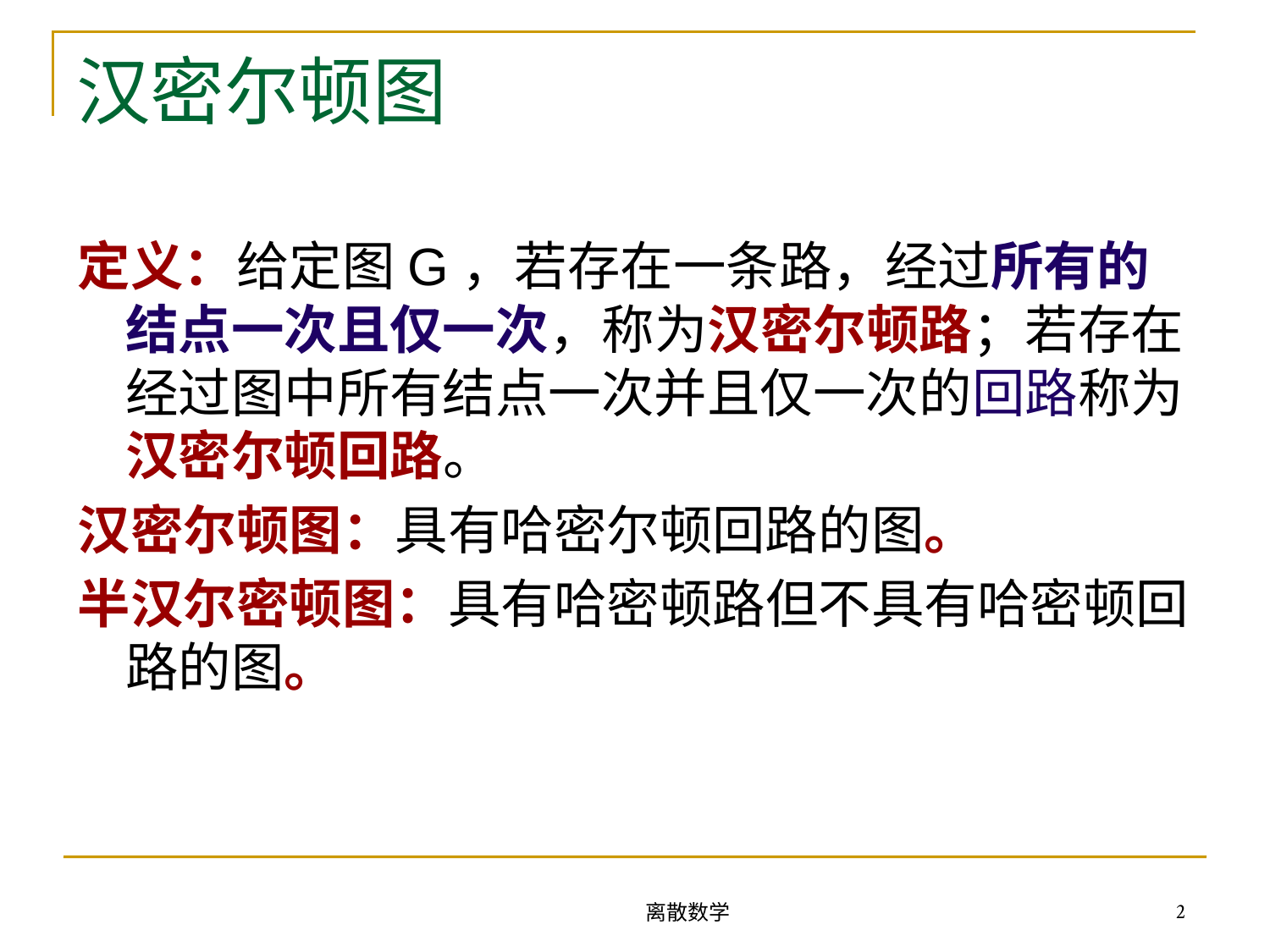

# 汉密尔顿图
定义：给定图G，若存在一条路，经过所有的结点一次且仅一次，称为汉密尔顿路；若存在经过图中所有结点一次并且仅一次的回路称为汉密尔顿回路。
汉密尔顿图：具有哈密尔顿回路的图。
半汉尔密顿图：具有哈密顿路但不具有哈密顿回路的图。

离散数学
2